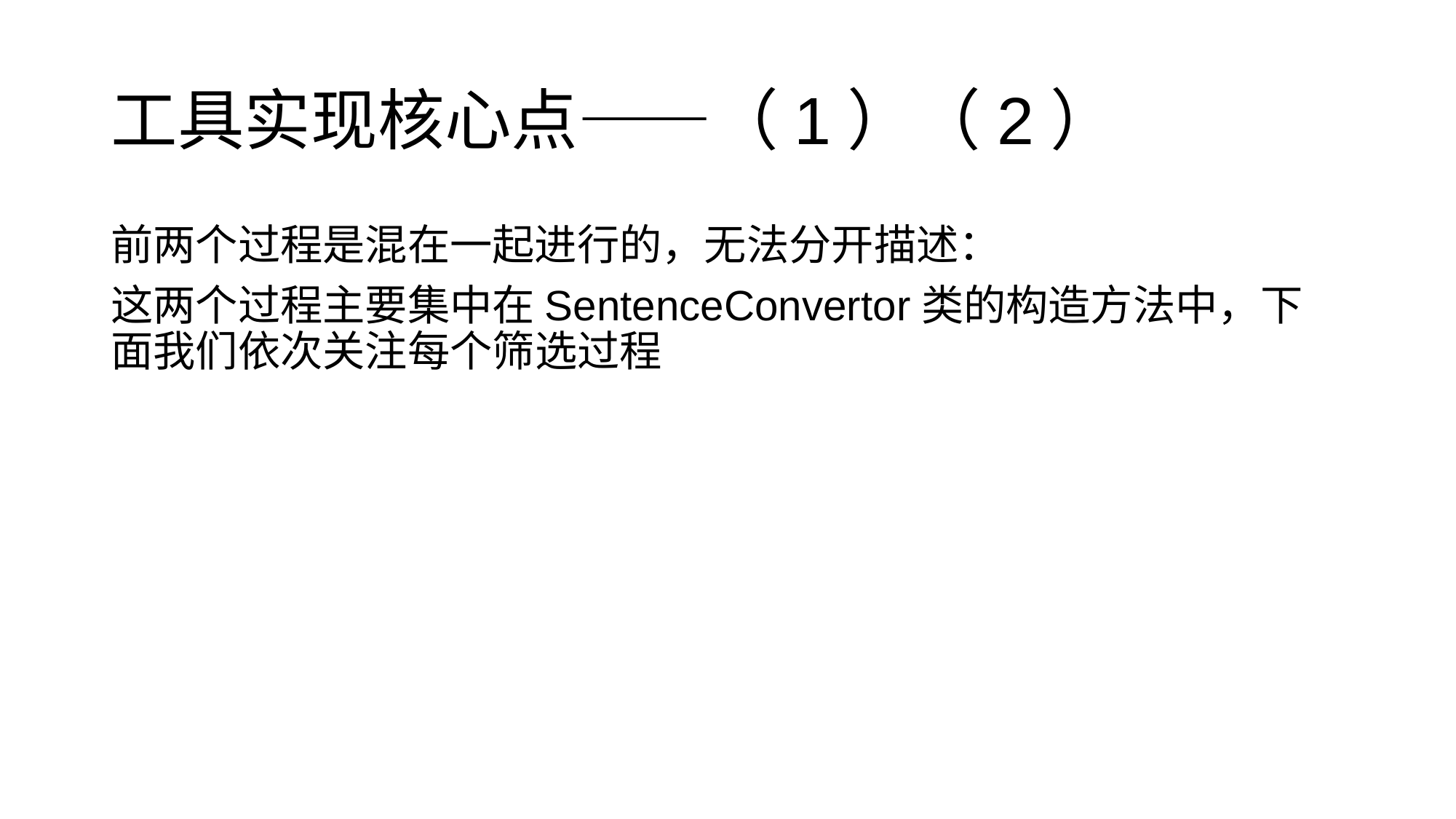

# 工具实现核心点——（1）（2）
前两个过程是混在一起进行的，无法分开描述：
这两个过程主要集中在SentenceConvertor类的构造方法中，下面我们依次关注每个筛选过程